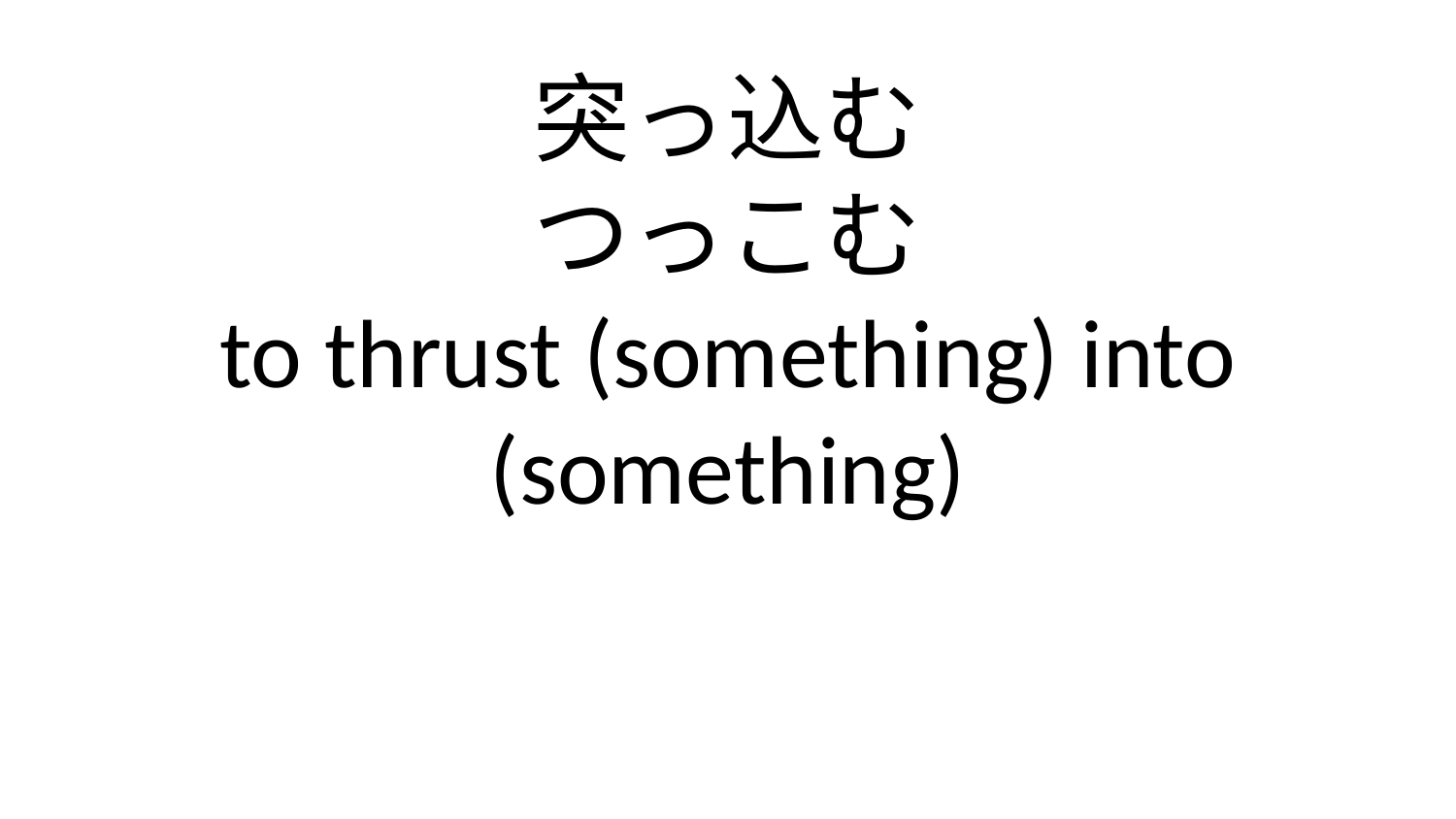

突っ込む
つっこむ
to thrust (something) into (something)